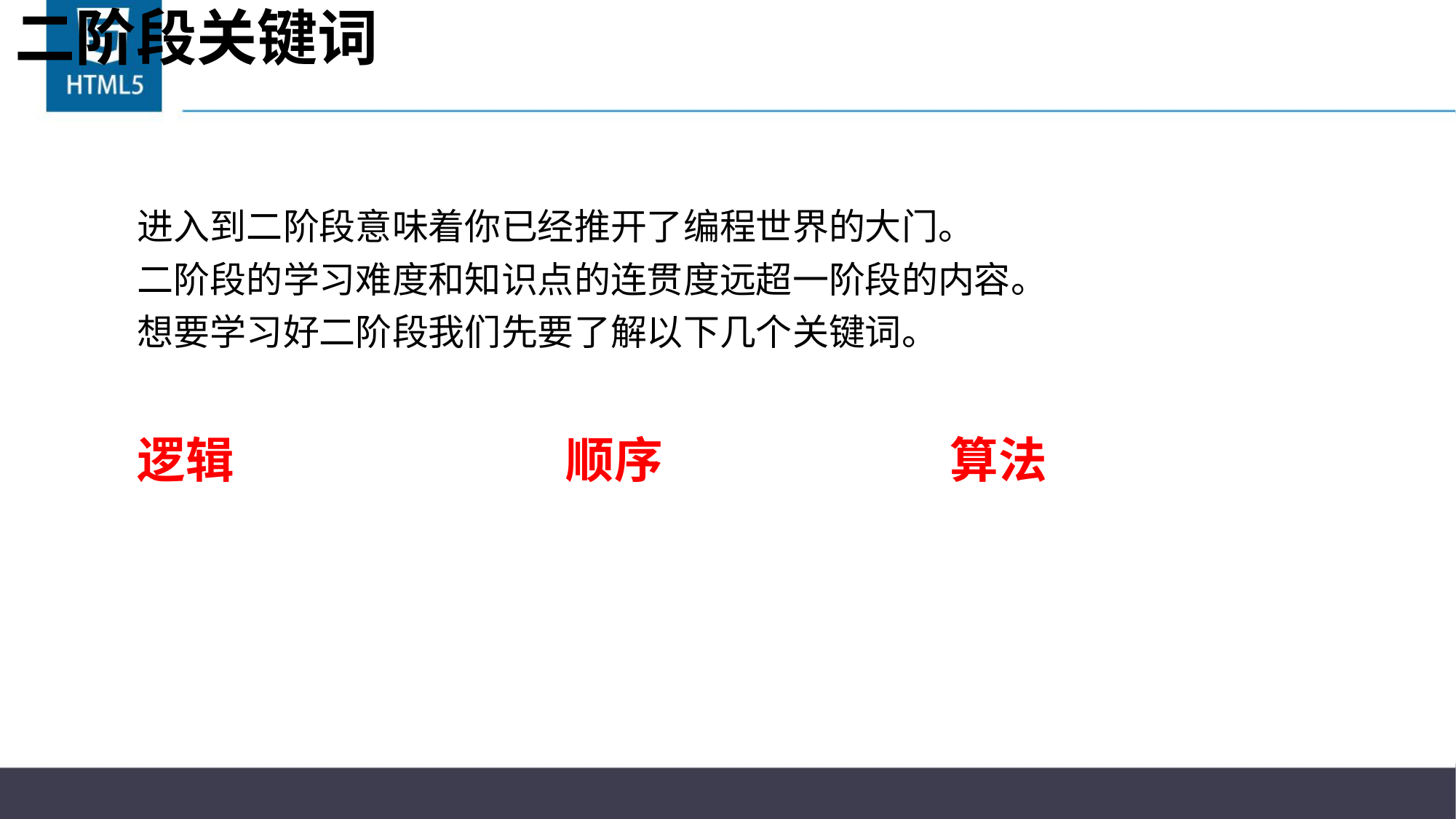

# 二阶段关键词
进入到二阶段意味着你已经推开了编程世界的大门。
二阶段的学习难度和知识点的连贯度远超一阶段的内容。
想要学习好二阶段我们先要了解以下几个关键词。

逻辑                              顺序                          算法